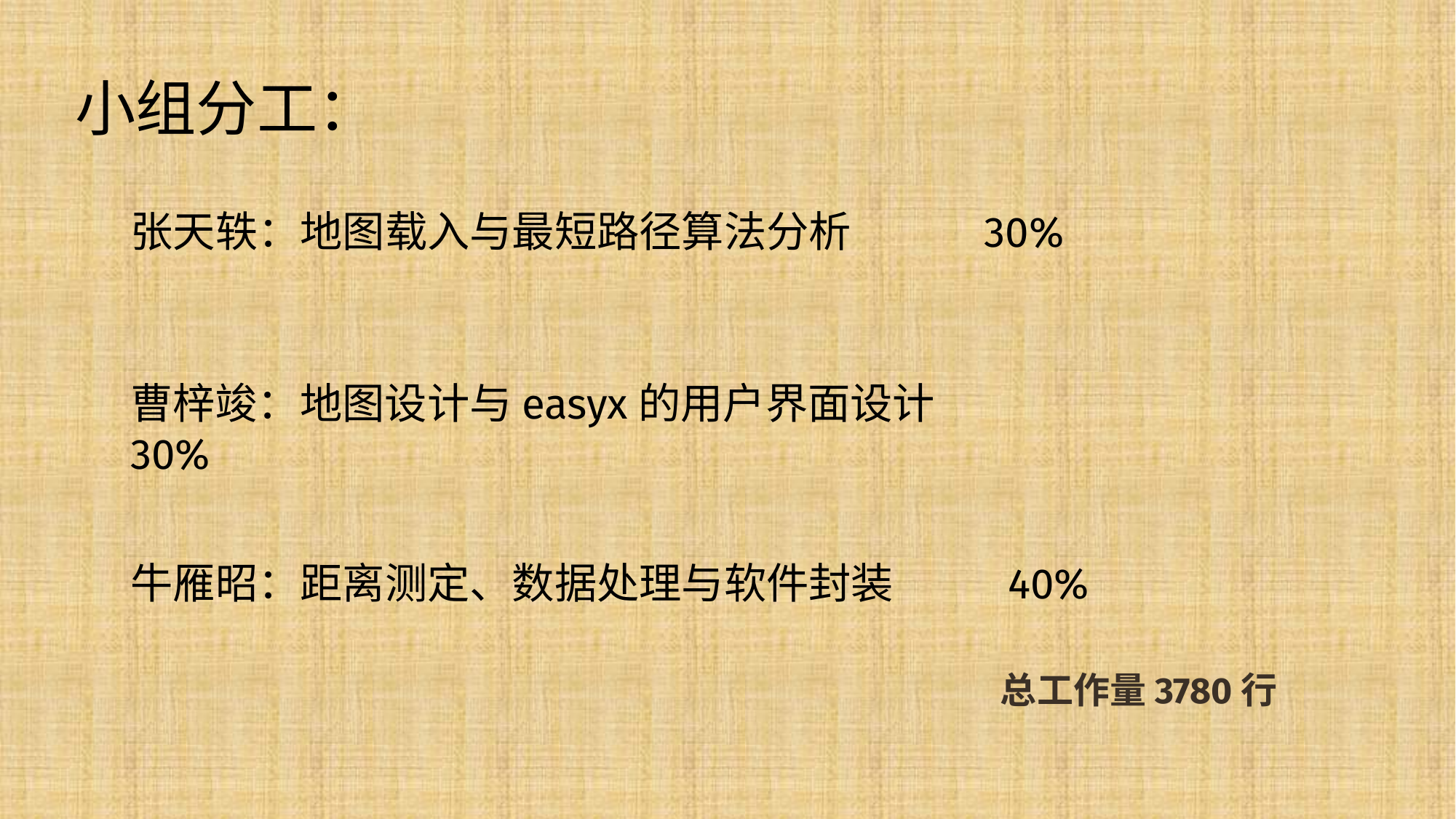

小组分工：
张天轶：地图载入与最短路径算法分析             30%
曹梓竣：地图设计与easyx的用户界面设计         30%

牛雁昭：距离测定、数据处理与软件封装           40%
总工作量3780行